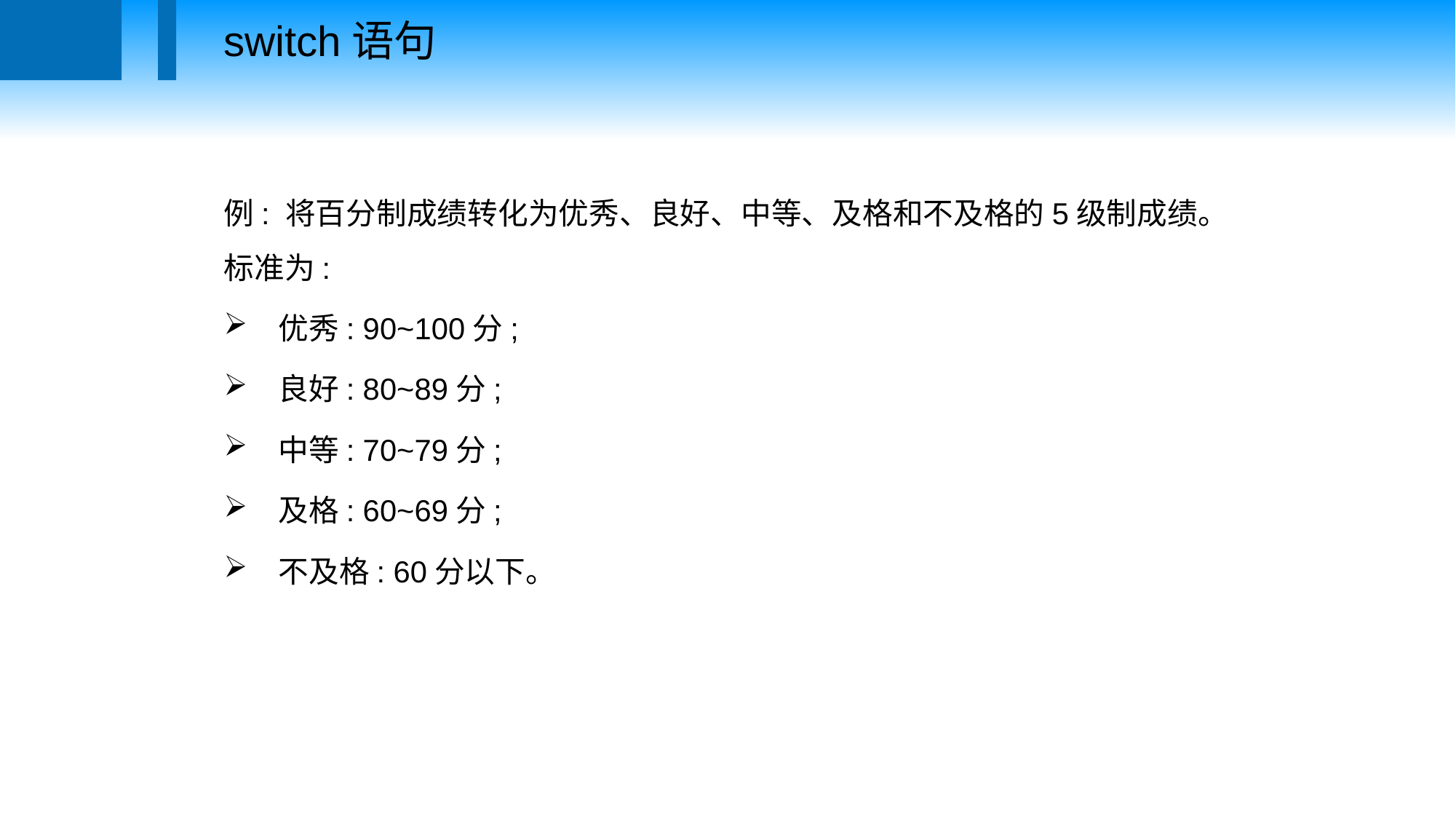

switch语句
例: 将百分制成绩转化为优秀、良好、中等、及格和不及格的5级制成绩。标准为:
优秀: 90~100分;
良好: 80~89分;
中等: 70~79分;
及格: 60~69分;
不及格: 60分以下。